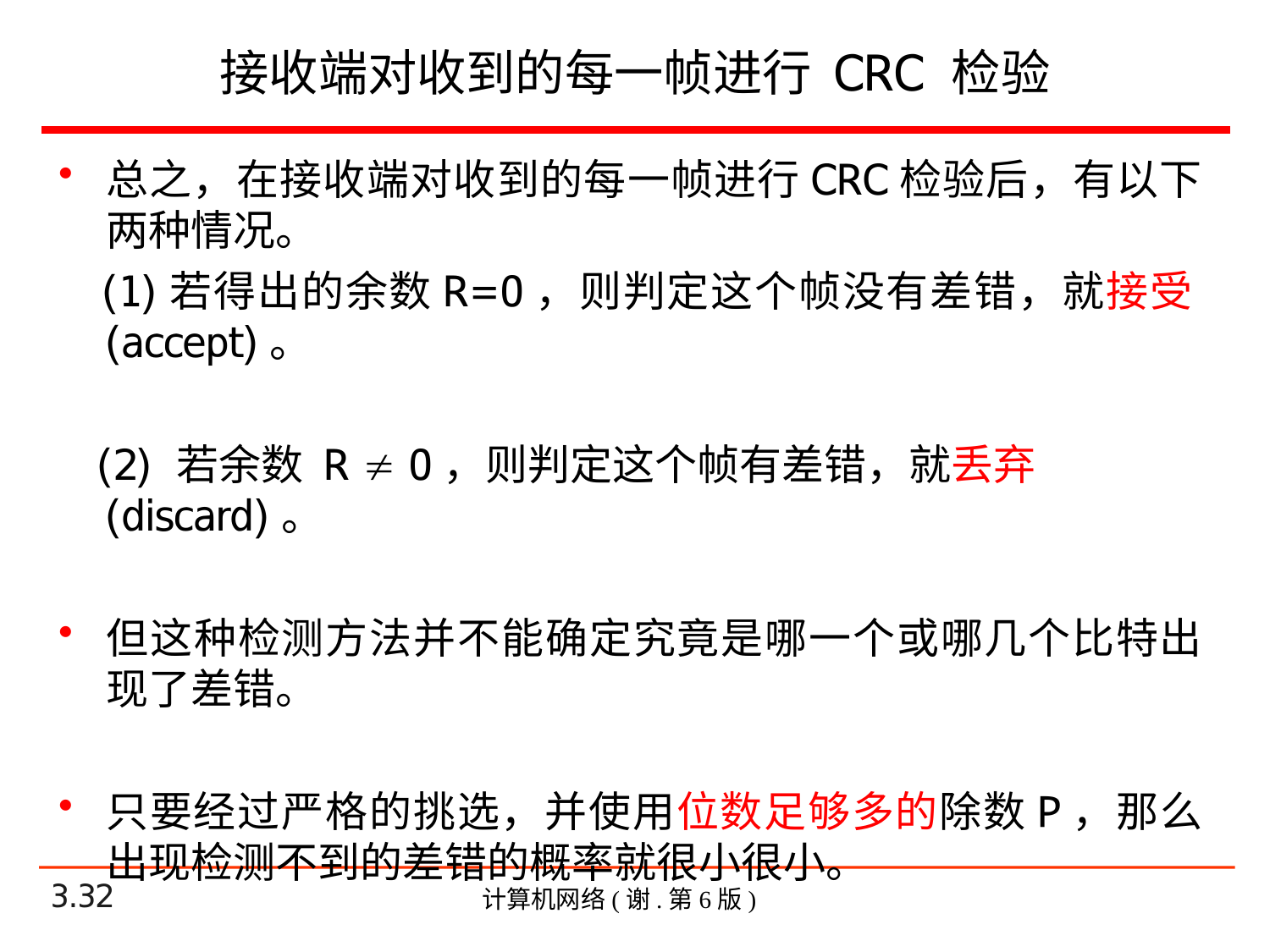

# 接收端对收到的每一帧进行 CRC 检验
总之，在接收端对收到的每一帧进行CRC检验后，有以下两种情况。
   (1)若得出的余数R=0，则判定这个帧没有差错，就接受(accept)。

   (2) 若余数 R ≠ 0，则判定这个帧有差错，就丢弃(discard)。

但这种检测方法并不能确定究竟是哪一个或哪几个比特出现了差错。

只要经过严格的挑选，并使用位数足够多的除数P，那么出现检测不到的差错的概率就很小很小。